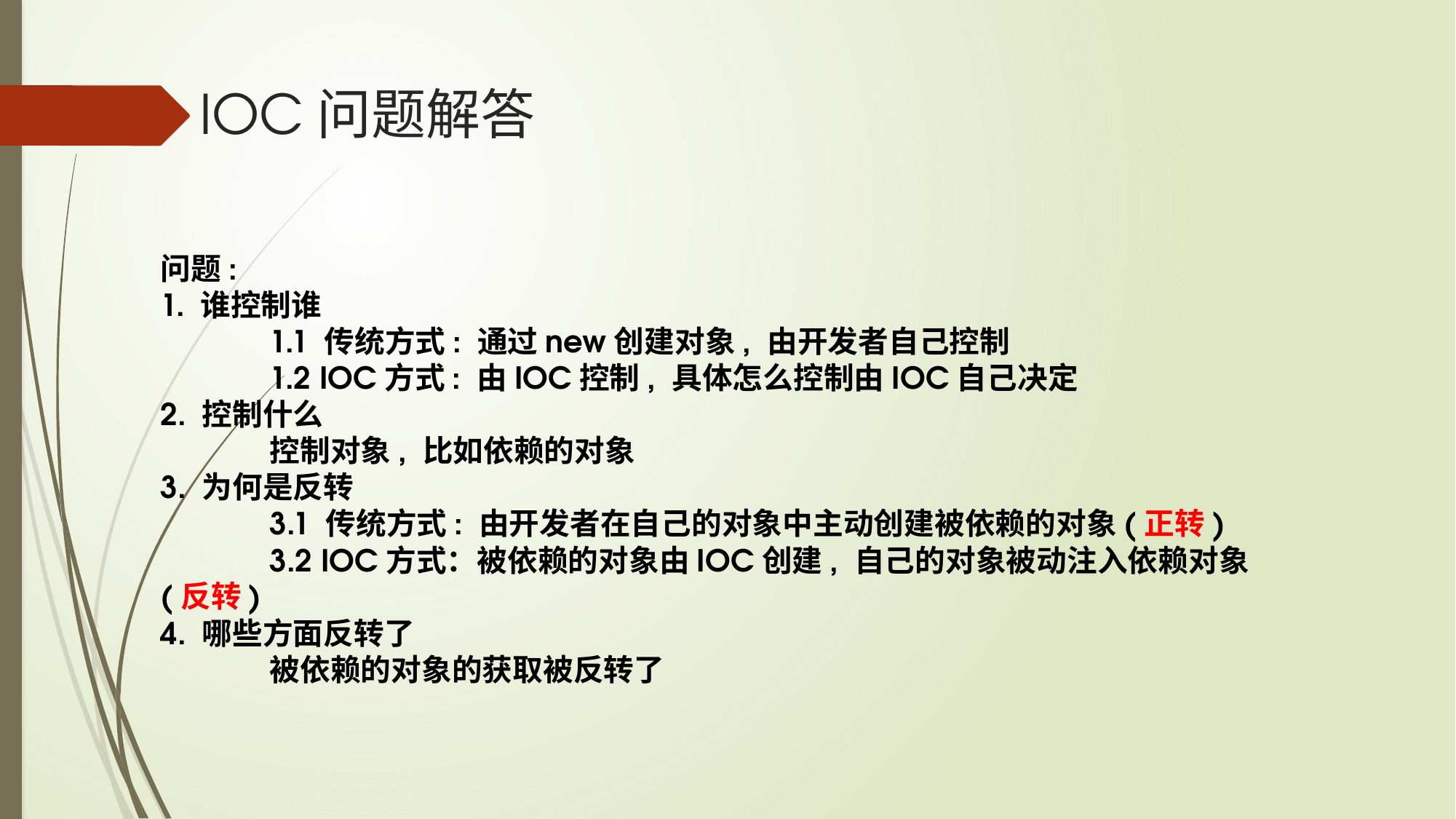

IOC问题解答
问题:
1. 谁控制谁
	1.1 传统方式: 通过new创建对象, 由开发者自己控制
	1.2 IOC方式: 由IOC控制, 具体怎么控制由IOC自己决定
2. 控制什么
	控制对象, 比如依赖的对象
3. 为何是反转
	3.1 传统方式: 由开发者在自己的对象中主动创建被依赖的对象(正转)
	3.2 IOC方式：被依赖的对象由IOC创建, 自己的对象被动注入依赖对象(反转)
4. 哪些方面反转了
	被依赖的对象的获取被反转了